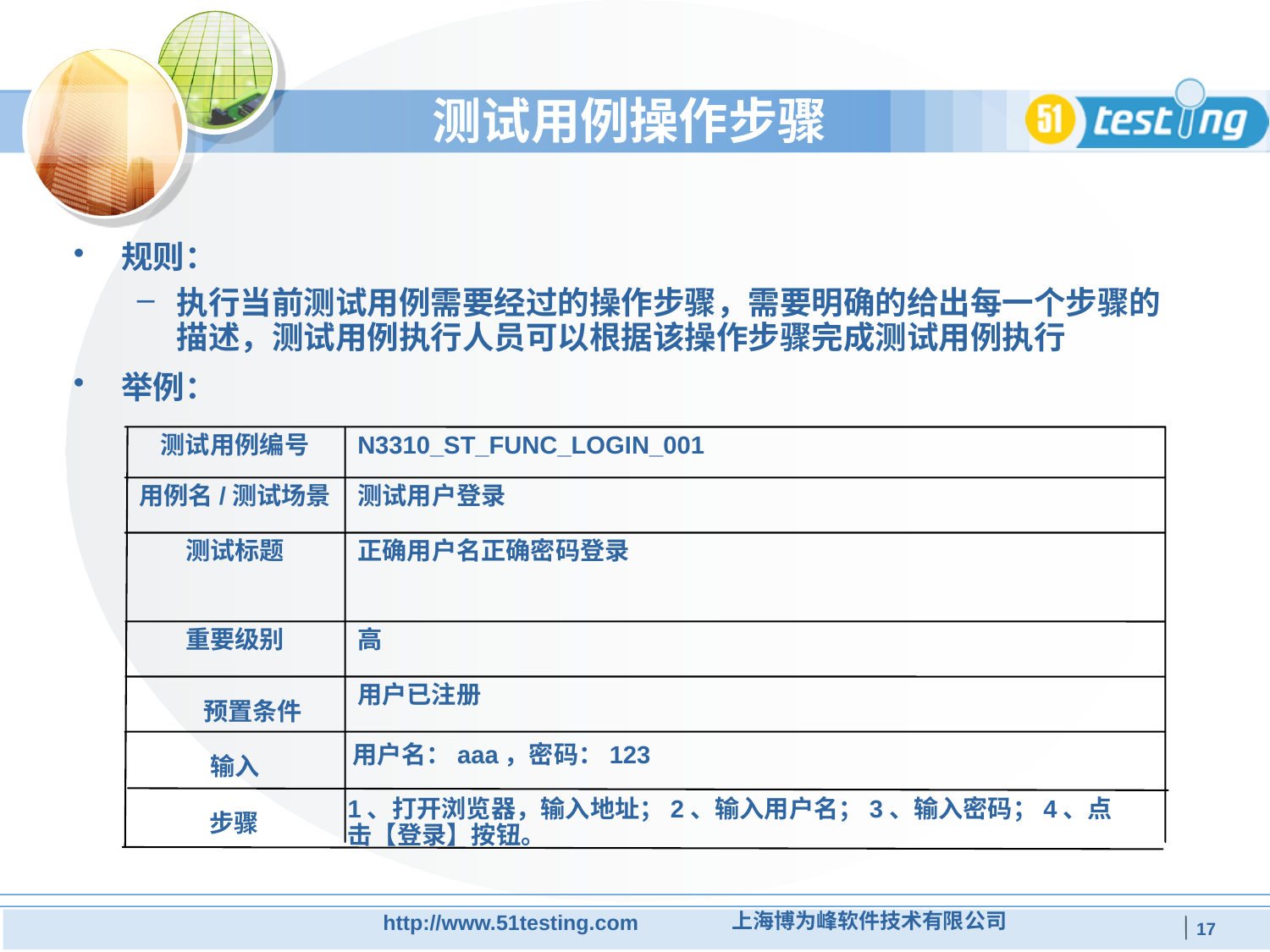

# 测试用例操作步骤
规则：
执行当前测试用例需要经过的操作步骤，需要明确的给出每一个步骤的描述，测试用例执行人员可以根据该操作步骤完成测试用例执行
举例：

测试用例编号

N3310_ST_FUNC_LOGIN_001

用例名/测试场景

测试用户登录
测试标题

正确用户名正确密码登录
重要级别

高

用户已注册
预置条件

用户名：aaa，密码：123
输入

1、打开浏览器，输入地址；2、输入用户名；3、输入密码；4、点击【登录】按钮。
步骤